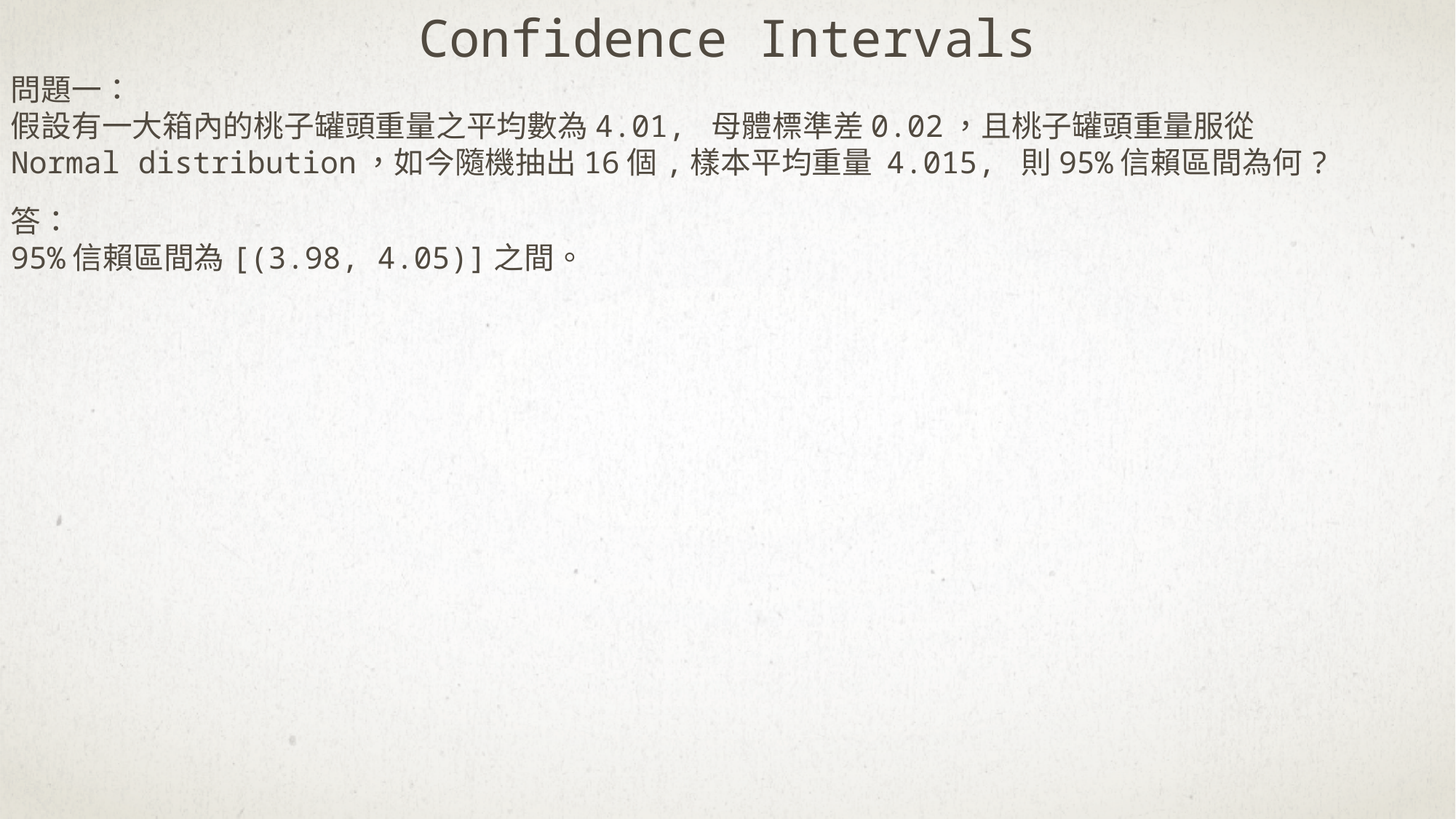

Confidence Intervals
問題一：
假設有一大箱內的桃子罐頭重量之平均數為4.01, 母體標準差0.02，且桃子罐頭重量服從
Normal distribution，如今隨機抽出16個,樣本平均重量 4.015, 則95%信賴區間為何?
答：
95%信賴區間為[(3.98, 4.05)]之間。